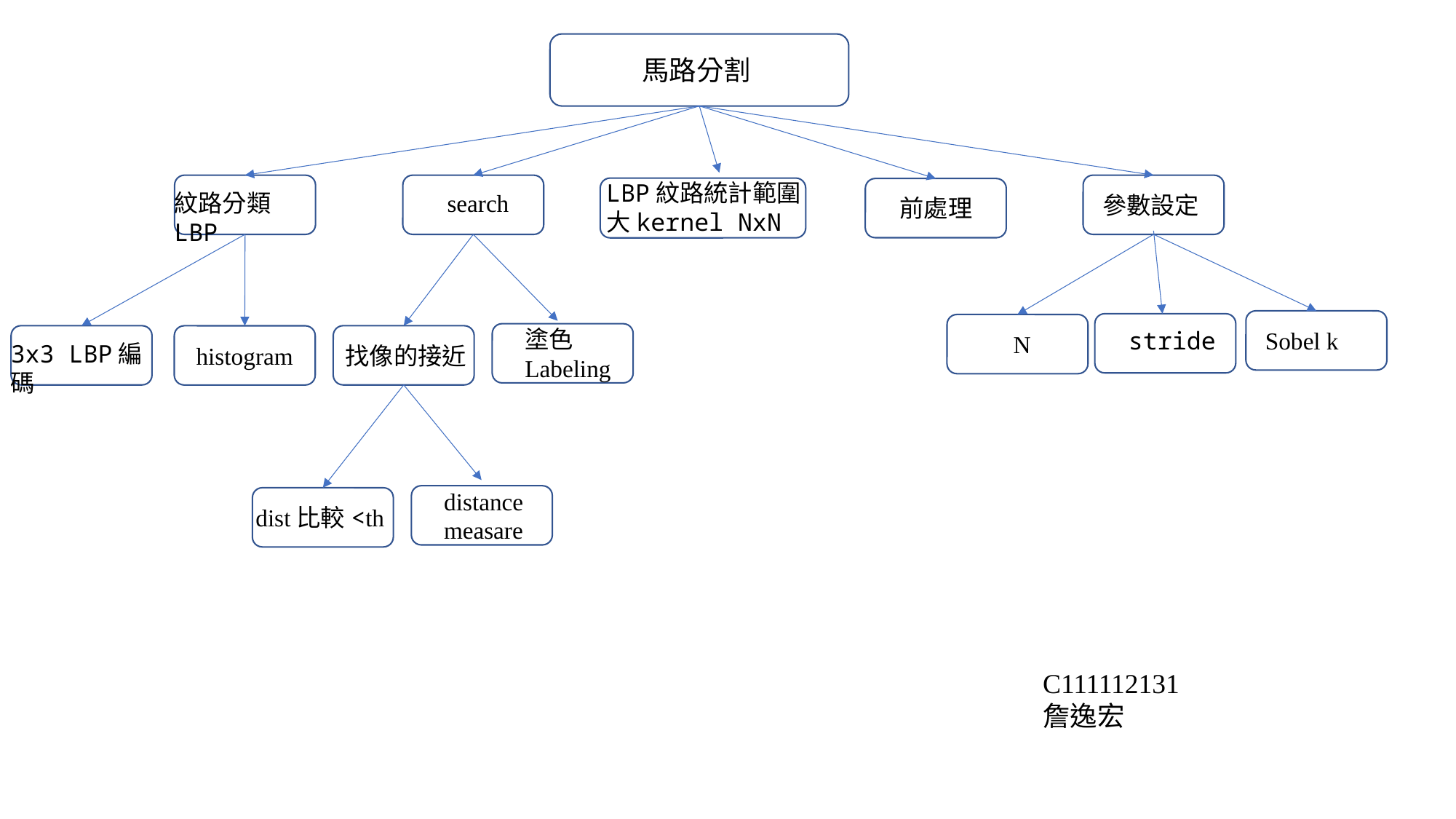

馬路分割
LBP紋路統計範圍
大kernel NxN

紋路分類LBP

search

參數設定

前處理

Sobel k

stride

N
塗色
Labeling

3x3 LBP編碼

找像的接近

histogram
distance
measare

dist比較<th
C111112131
詹逸宏